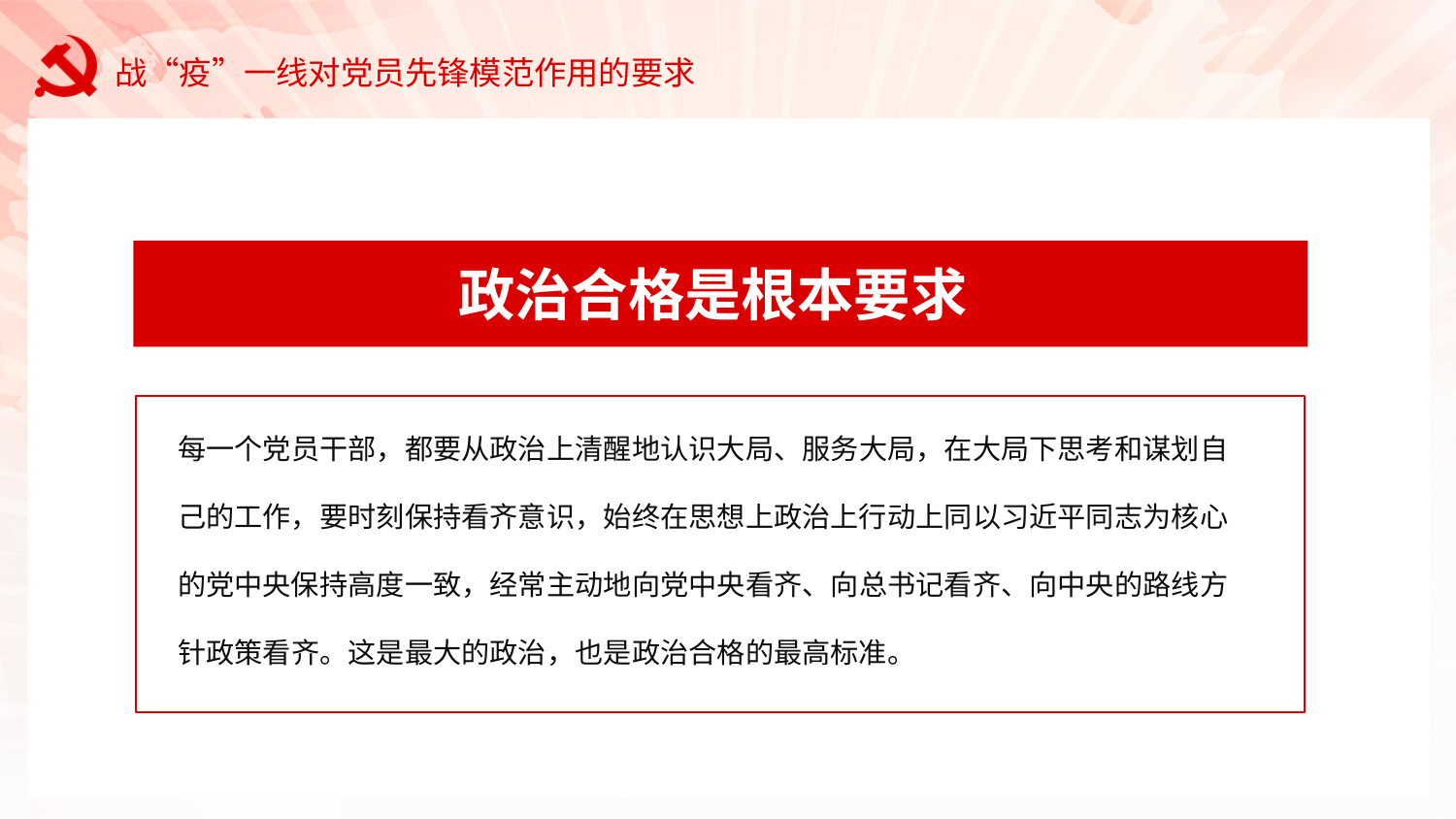

政治合格是根本要求
每一个党员干部，都要从政治上清醒地认识大局、服务大局，在大局下思考和谋划自己的工作，要时刻保持看齐意识，始终在思想上政治上行动上同以习近平同志为核心的党中央保持高度一致，经常主动地向党中央看齐、向总书记看齐、向中央的路线方针政策看齐。这是最大的政治，也是政治合格的最高标准。